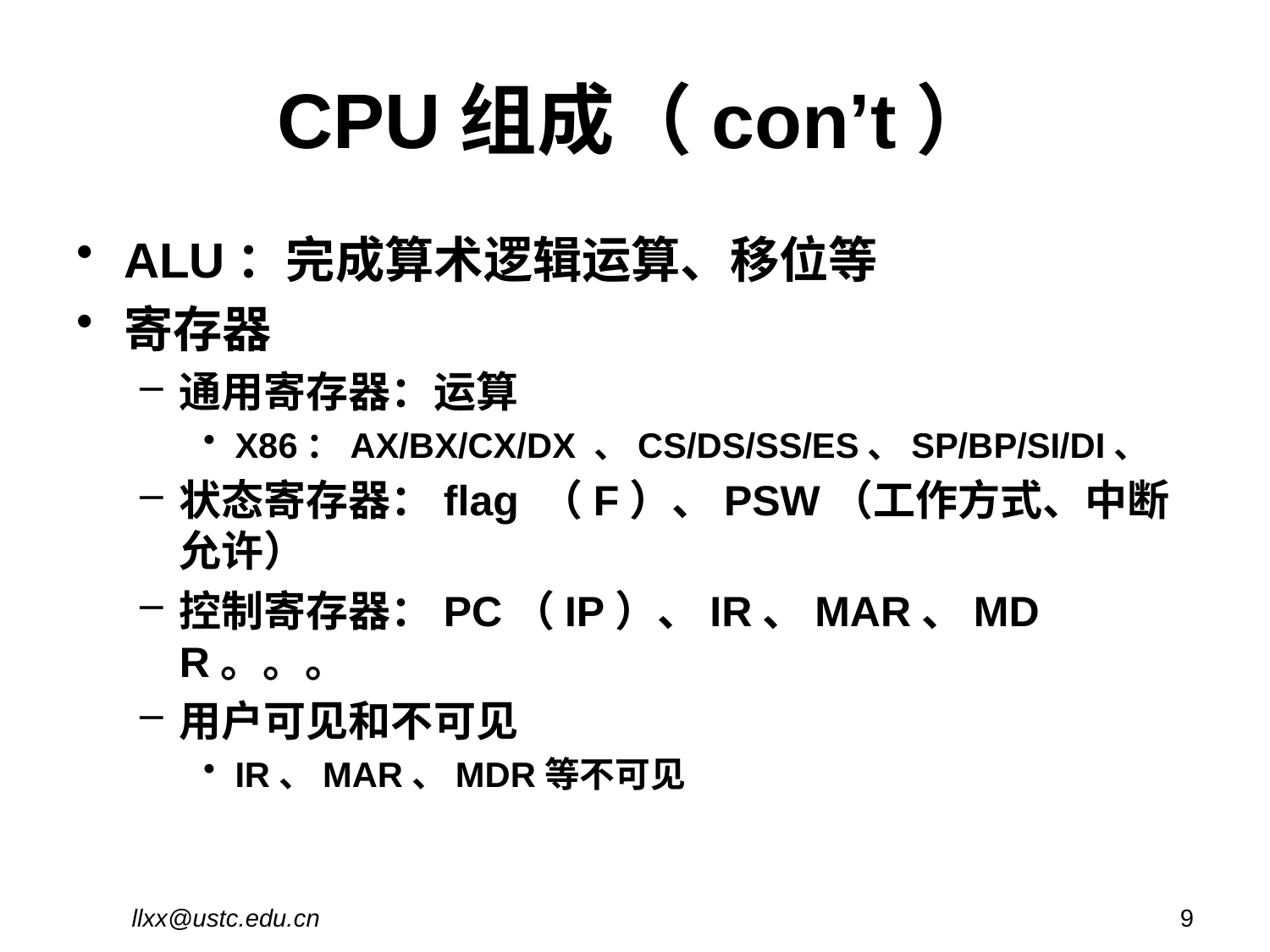

# CPU组成（con’t）
ALU：完成算术逻辑运算、移位等
寄存器
通用寄存器：运算
X86：AX/BX/CX/DX 、CS/DS/SS/ES、SP/BP/SI/DI、
状态寄存器：flag （F）、PSW（工作方式、中断允许）
控制寄存器：PC（IP）、IR、MAR、MDR。。。
用户可见和不可见
IR、MAR、MDR等不可见
llxx@ustc.edu.cn
9